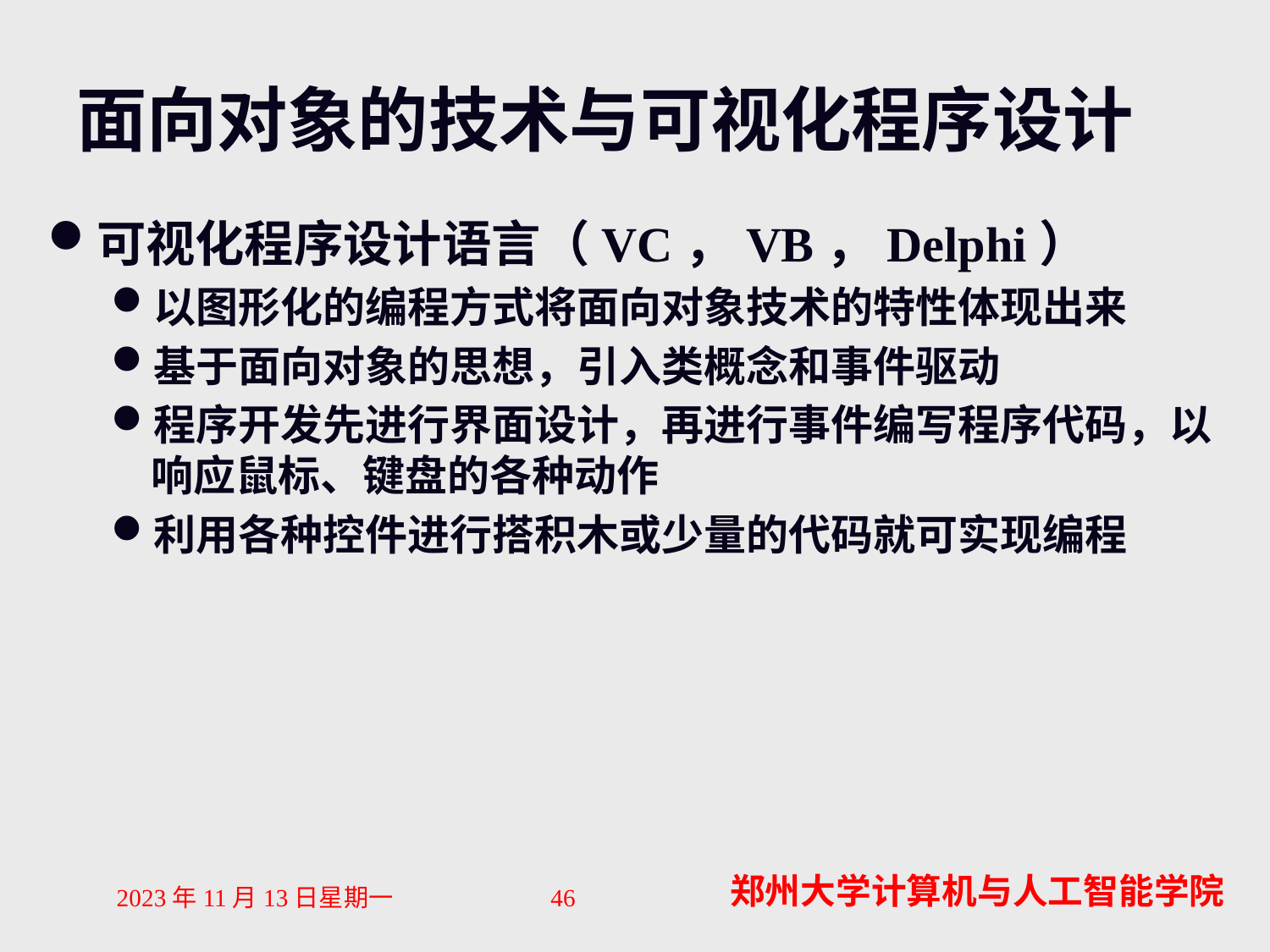

# 面向对象的技术与可视化程序设计
可视化程序设计语言（VC，VB，Delphi）
以图形化的编程方式将面向对象技术的特性体现出来
基于面向对象的思想，引入类概念和事件驱动
程序开发先进行界面设计，再进行事件编写程序代码，以响应鼠标、键盘的各种动作
利用各种控件进行搭积木或少量的代码就可实现编程